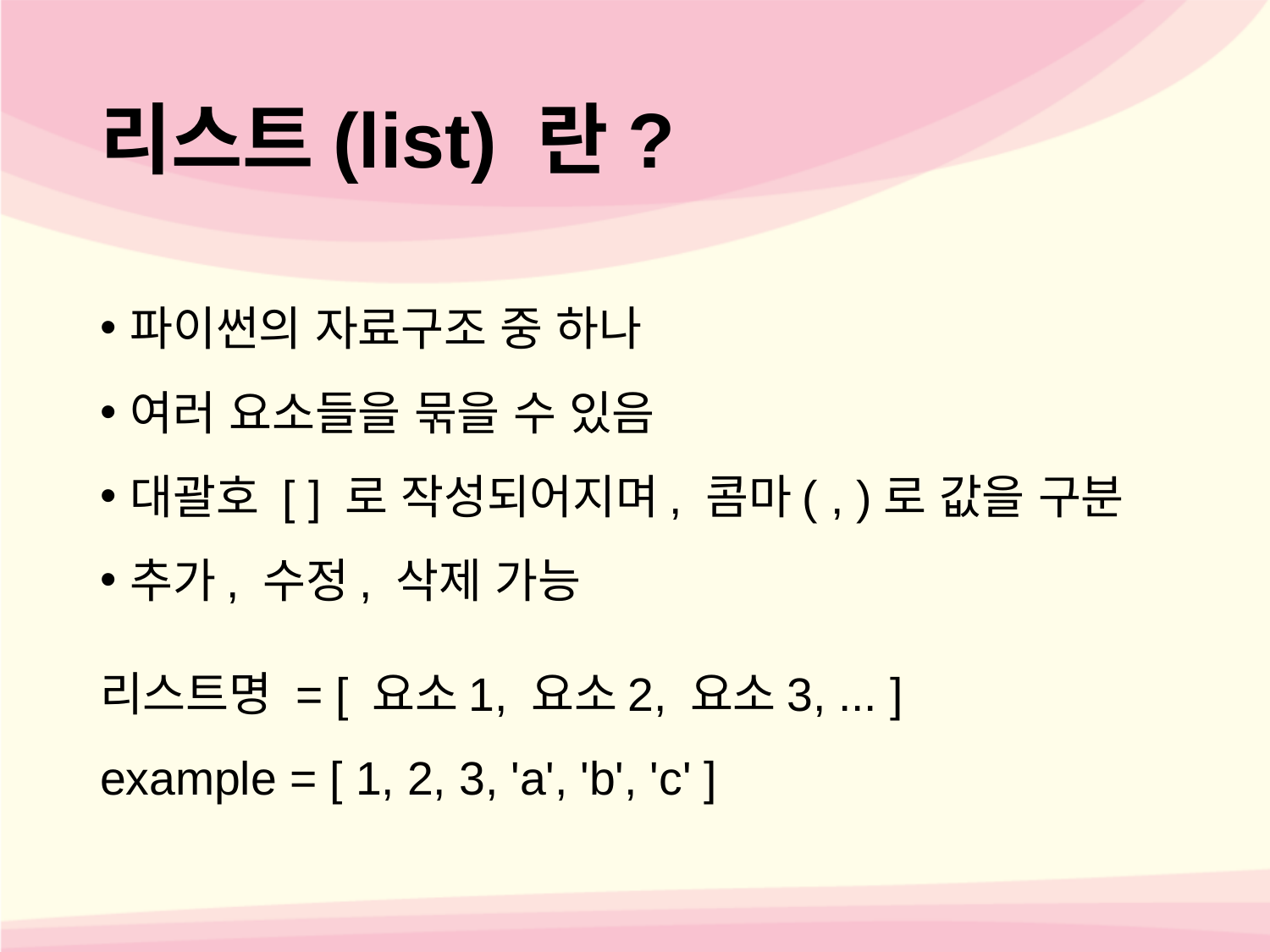

# 리스트(list) 란?
파이썬의 자료구조 중 하나
여러 요소들을 묶을 수 있음
대괄호 [ ] 로 작성되어지며, 콤마( , )로 값을 구분
추가, 수정, 삭제 가능

리스트명 = [ 요소1, 요소2, 요소3, ... ]
example = [ 1, 2, 3, 'a', 'b', 'c' ]